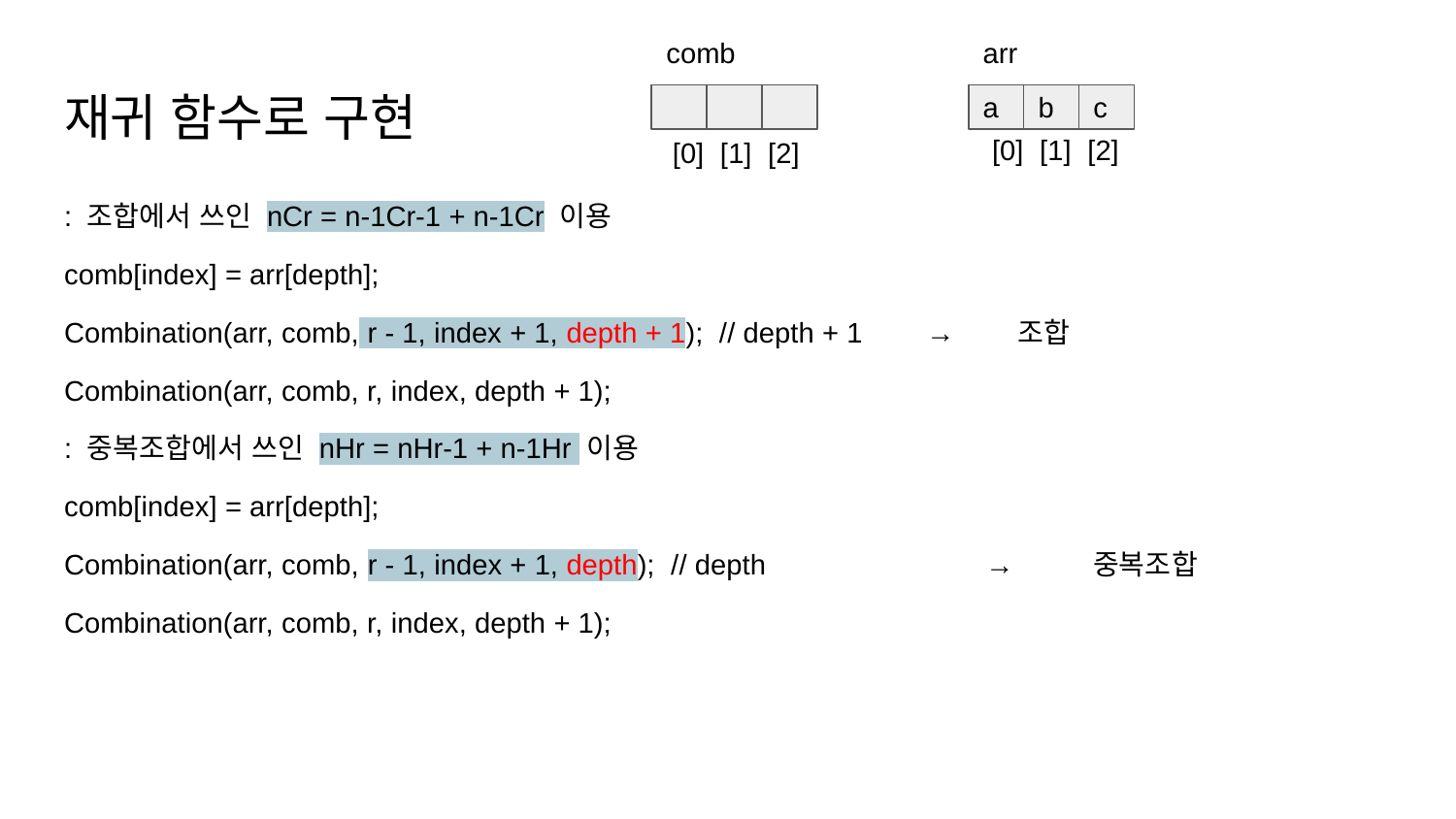

comb
arr
# 재귀 함수로 구현

a
b
c
[0]  [1]  [2]
[0]  [1]  [2]
: 조합에서 쓰인 nCr = n-1Cr-1 + n-1Cr 이용
comb[index] = arr[depth];
Combination(arr, comb, r - 1, index + 1, depth + 1);  // depth + 1        →       조합
Combination(arr, comb, r, index, depth + 1);
: 중복조합에서 쓰인 nHr = nHr-1 + n-1Hr 이용
comb[index] = arr[depth];
Combination(arr, comb, r - 1, index + 1, depth);  // depth		      →         중복조합
Combination(arr, comb, r, index, depth + 1);